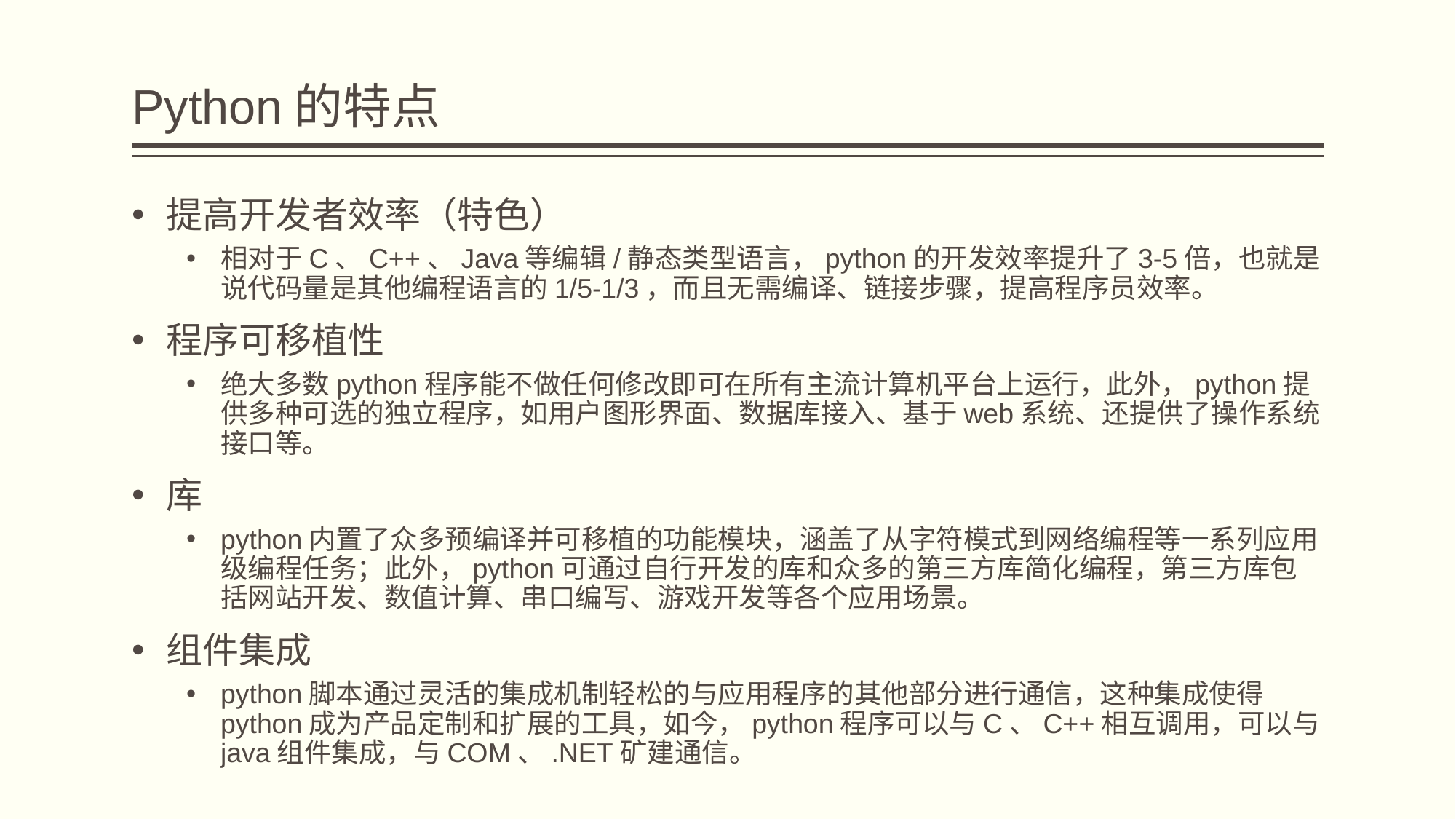

# Python的特点
提高开发者效率（特色）
相对于C、C++、Java等编辑/静态类型语言，python的开发效率提升了3-5倍，也就是说代码量是其他编程语言的1/5-1/3，而且无需编译、链接步骤，提高程序员效率。
程序可移植性
绝大多数python程序能不做任何修改即可在所有主流计算机平台上运行，此外，python提供多种可选的独立程序，如用户图形界面、数据库接入、基于web系统、还提供了操作系统接口等。
库
python内置了众多预编译并可移植的功能模块，涵盖了从字符模式到网络编程等一系列应用级编程任务；此外，python可通过自行开发的库和众多的第三方库简化编程，第三方库包括网站开发、数值计算、串口编写、游戏开发等各个应用场景。
组件集成
python脚本通过灵活的集成机制轻松的与应用程序的其他部分进行通信，这种集成使得python成为产品定制和扩展的工具，如今，python程序可以与C、C++相互调用，可以与java组件集成，与COM、.NET矿建通信。